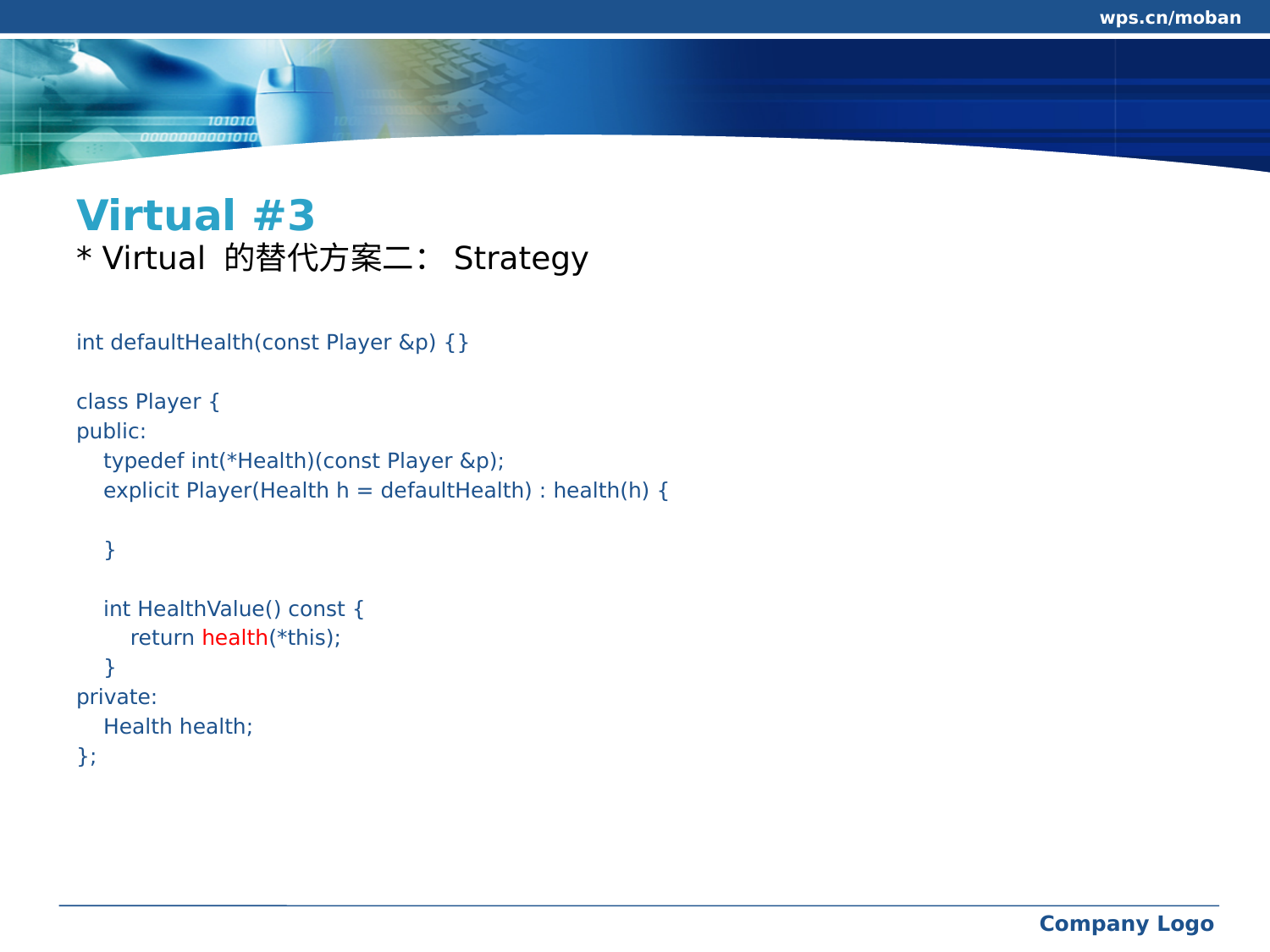

wps.cn/moban

#
Virtual #3
* Virtual 的替代方案二：Strategy

int defaultHealth(const Player &p) {}

class Player {
public:
    typedef int(*Health)(const Player &p);
    explicit Player(Health h = defaultHealth) : health(h) {

    }

    int HealthValue() const {
        return health(*this);
    }
private:
    Health health;
};

Company Logo